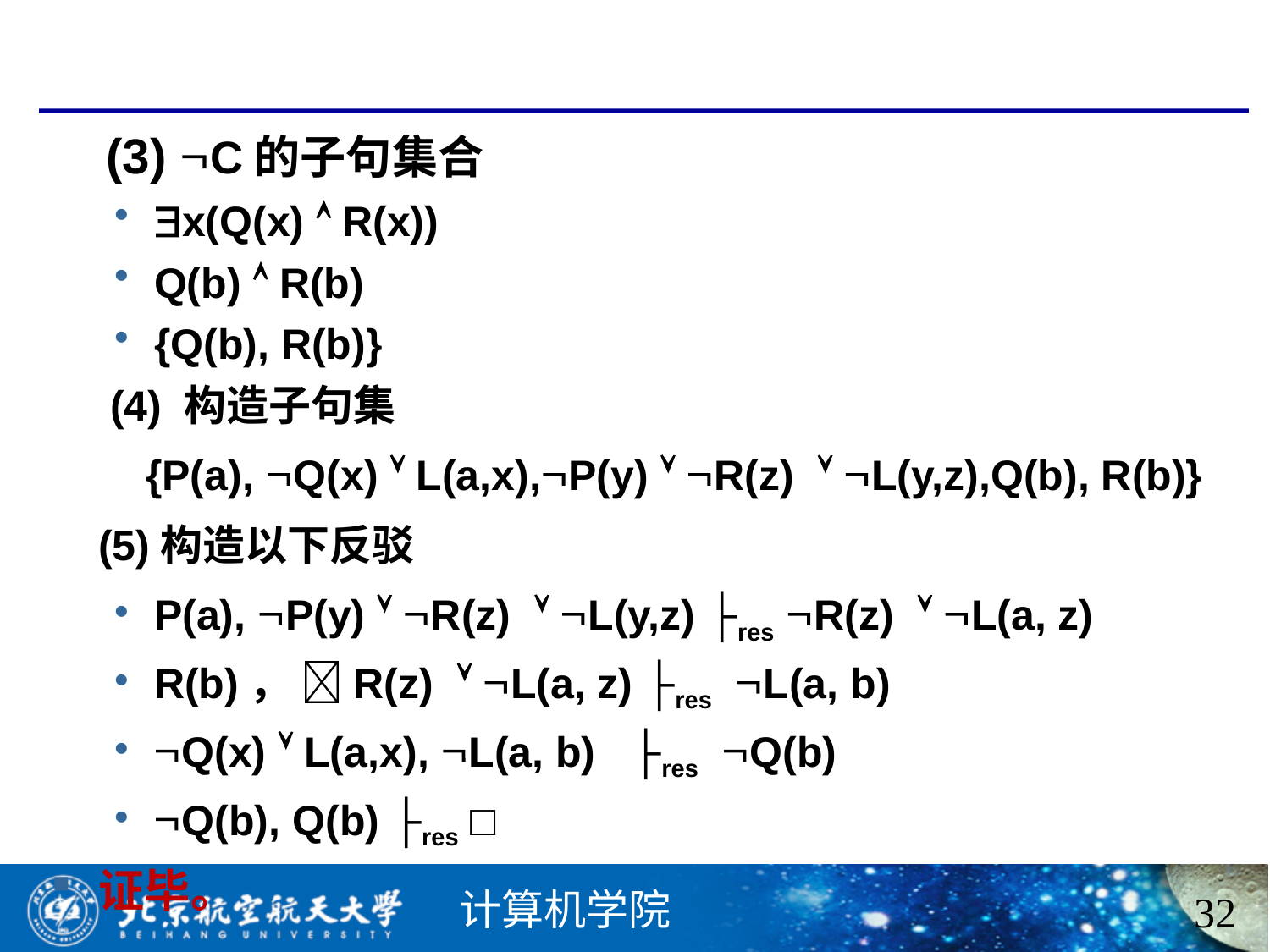

#
    (3) ¬C的子句集合
∃x(Q(x) ∧ R(x))
Q(b) ∧ R(b)
{Q(b), R(b)}
     (4) 构造子句集
        {P(a), ¬Q(x) ∨ L(a,x),¬P(y) ∨ ¬R(z)  ∨ ¬L(y,z),Q(b), R(b)}
    (5)构造以下反驳
P(a), ¬P(y) ∨ ¬R(z)  ∨ ¬L(y,z) ├res ¬R(z)  ∨ ¬L(a, z)
R(b)， ¬R(z)  ∨ ¬L(a, z) ├res  ¬L(a, b)
¬Q(x) ∨ L(a,x), ¬L(a, b)   ├res  ¬Q(b)
¬Q(b), Q(b) ├res □
证毕。